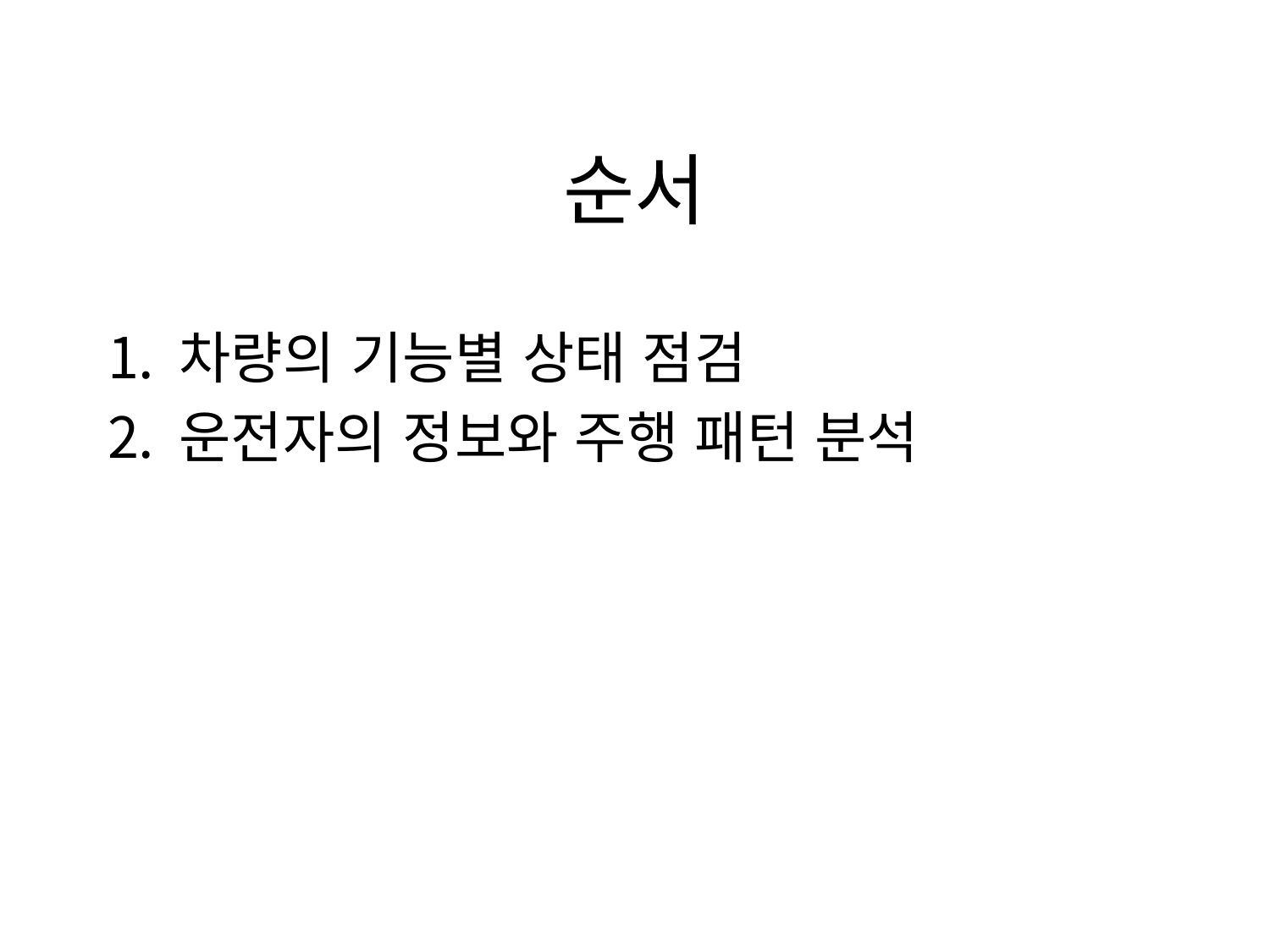

# 순서
차량의 기능별 상태 점검
운전자의 정보와 주행 패턴 분석